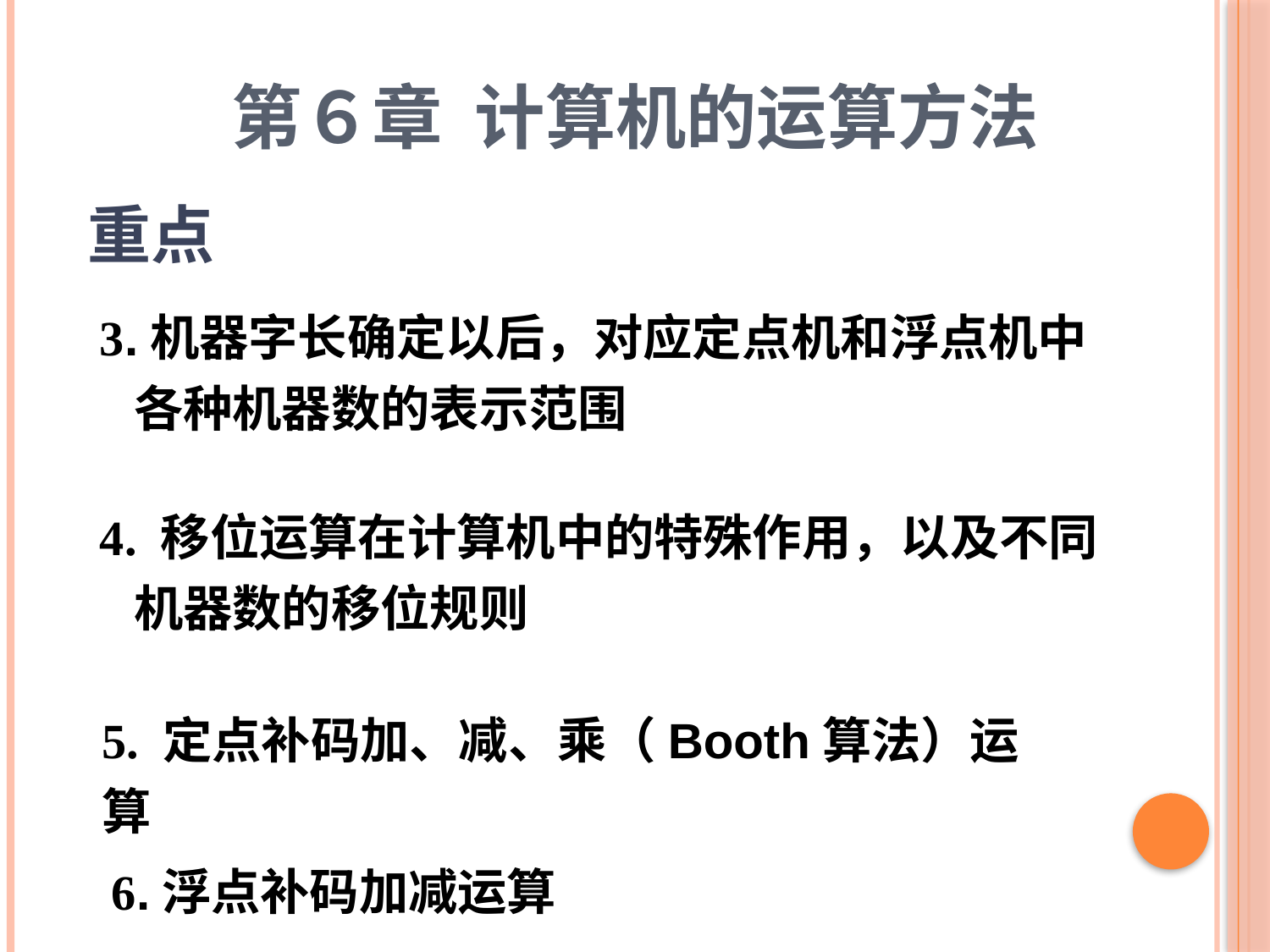

第６章  计算机的运算方法
重点
3.机器字长确定以后，对应定点机和浮点机中
  各种机器数的表示范围
4. 移位运算在计算机中的特殊作用，以及不同
  机器数的移位规则
5. 定点补码加、减、乘（Booth算法）运算
6.浮点补码加减运算